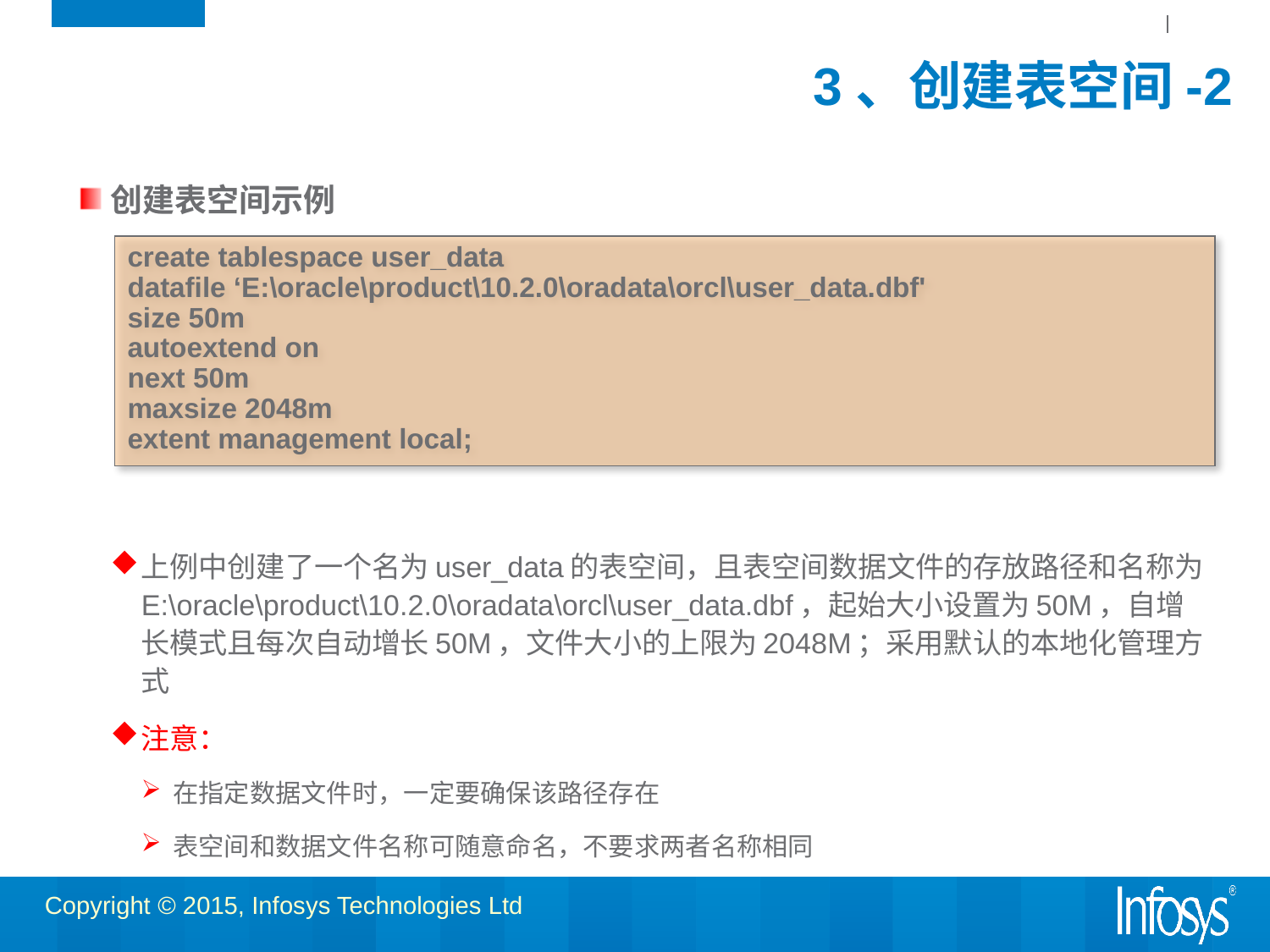

# 3、创建表空间-2
创建表空间示例

上例中创建了一个名为user_data的表空间，且表空间数据文件的存放路径和名称为E:\oracle\product\10.2.0\oradata\orcl\user_data.dbf，起始大小设置为50M，自增长模式且每次自动增长50M，文件大小的上限为2048M；采用默认的本地化管理方式
注意：
在指定数据文件时，一定要确保该路径存在
表空间和数据文件名称可随意命名，不要求两者名称相同
create tablespace user_data
datafile ‘E:\oracle\product\10.2.0\oradata\orcl\user_data.dbf'
size 50m
autoextend on
next 50m
maxsize 2048m
extent management local;